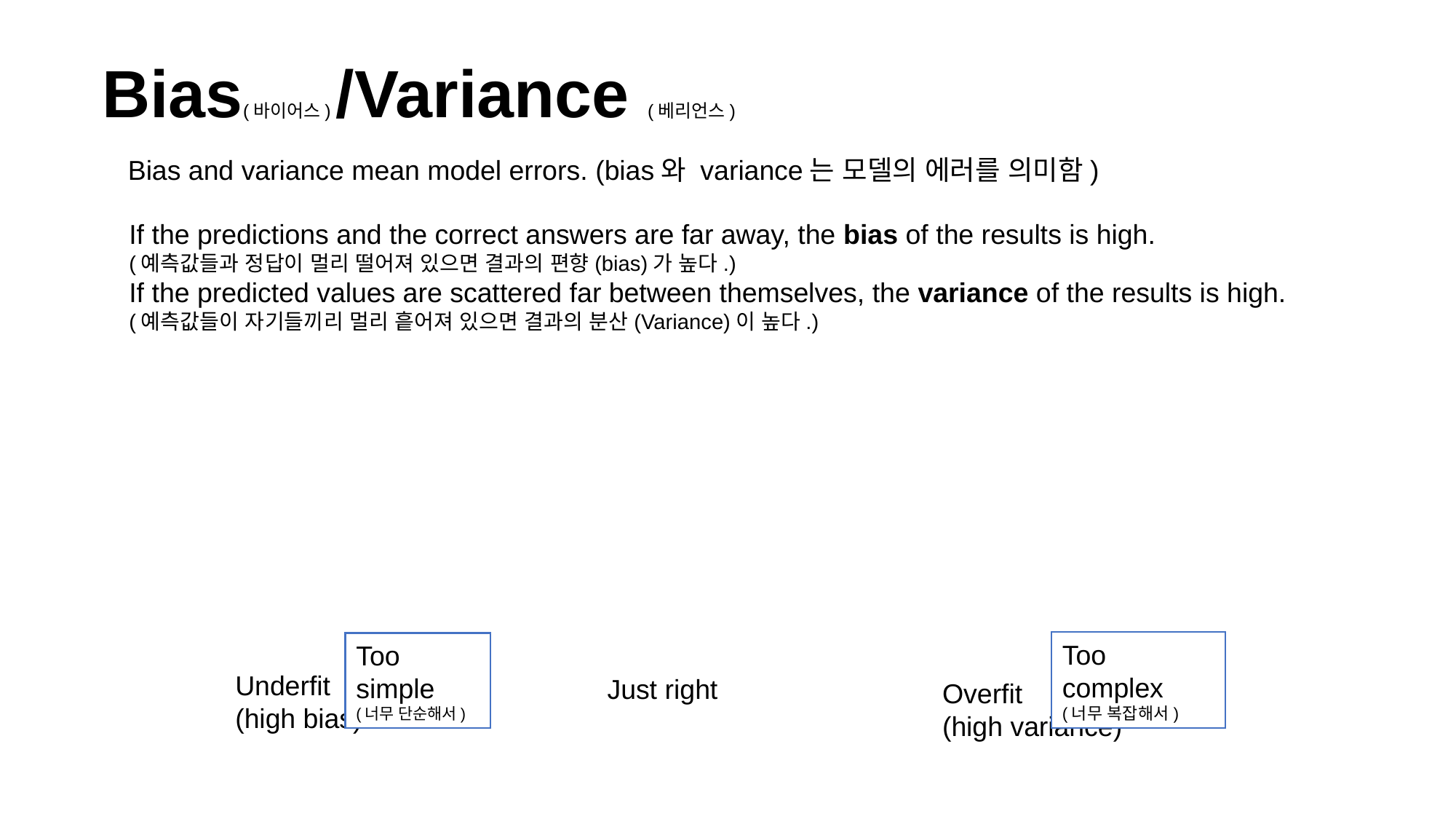

# Bias(바이어스) /Variance (베리언스)
Bias and variance mean model errors. (bias와 variance는 모델의 에러를 의미함)
If the predictions and the correct answers are far away, the bias of the results is high.
(예측값들과 정답이 멀리 떨어져 있으면 결과의 편향(bias)가 높다.)
If the predicted values are scattered far between themselves, the variance of the results is high.
(예측값들이 자기들끼리 멀리 흩어져 있으면 결과의 분산(Variance)이 높다.)
Too  complex
(너무 복잡해서)
Too simple
(너무 단순해서)
Underfit
(high bias)
Just right
Overfit
(high variance)